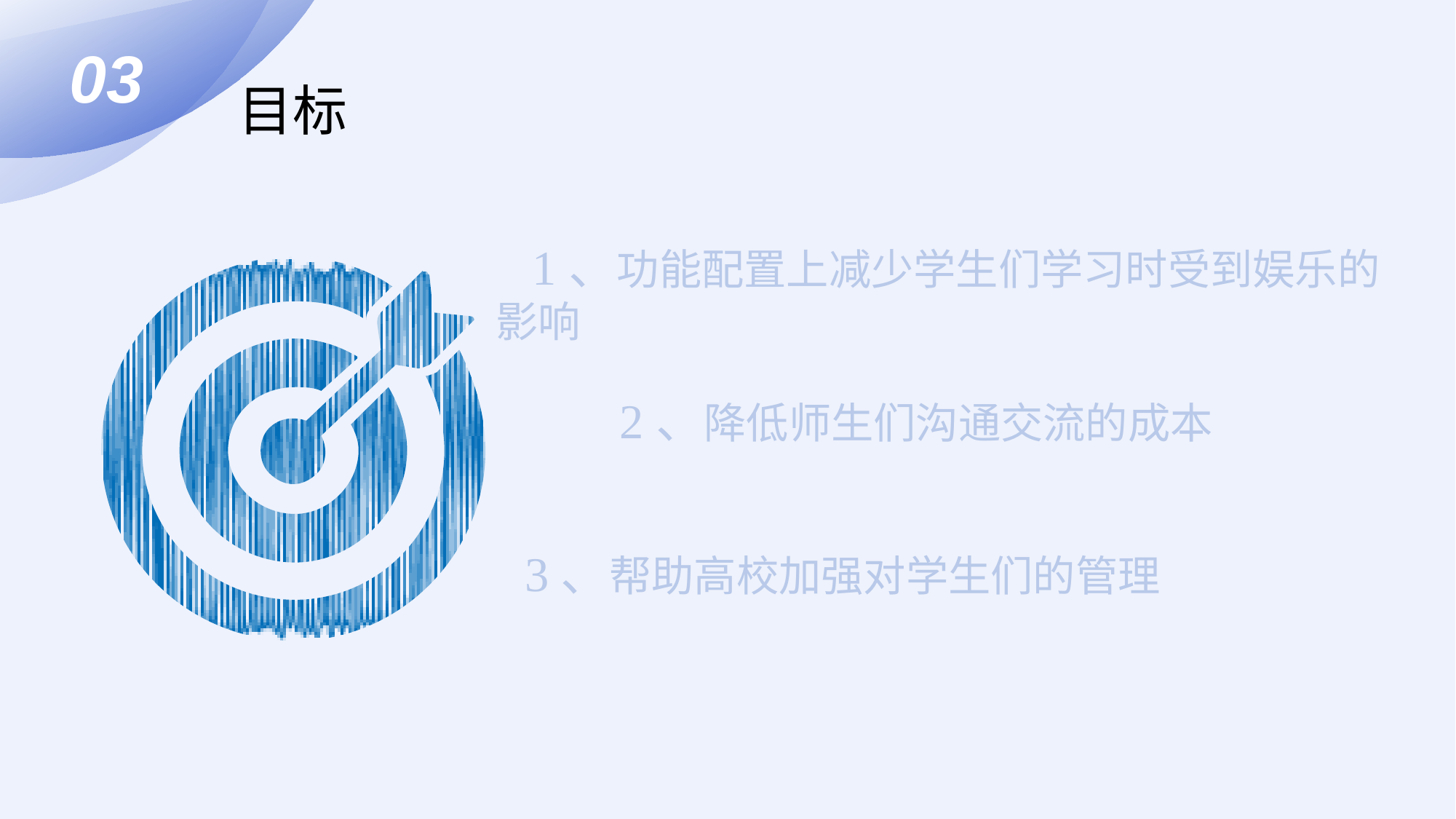

03
目标
1、功能配置上减少学生们学习时受到娱乐的影响

2、降低师生们沟通交流的成本
3、帮助高校加强对学生们的管理